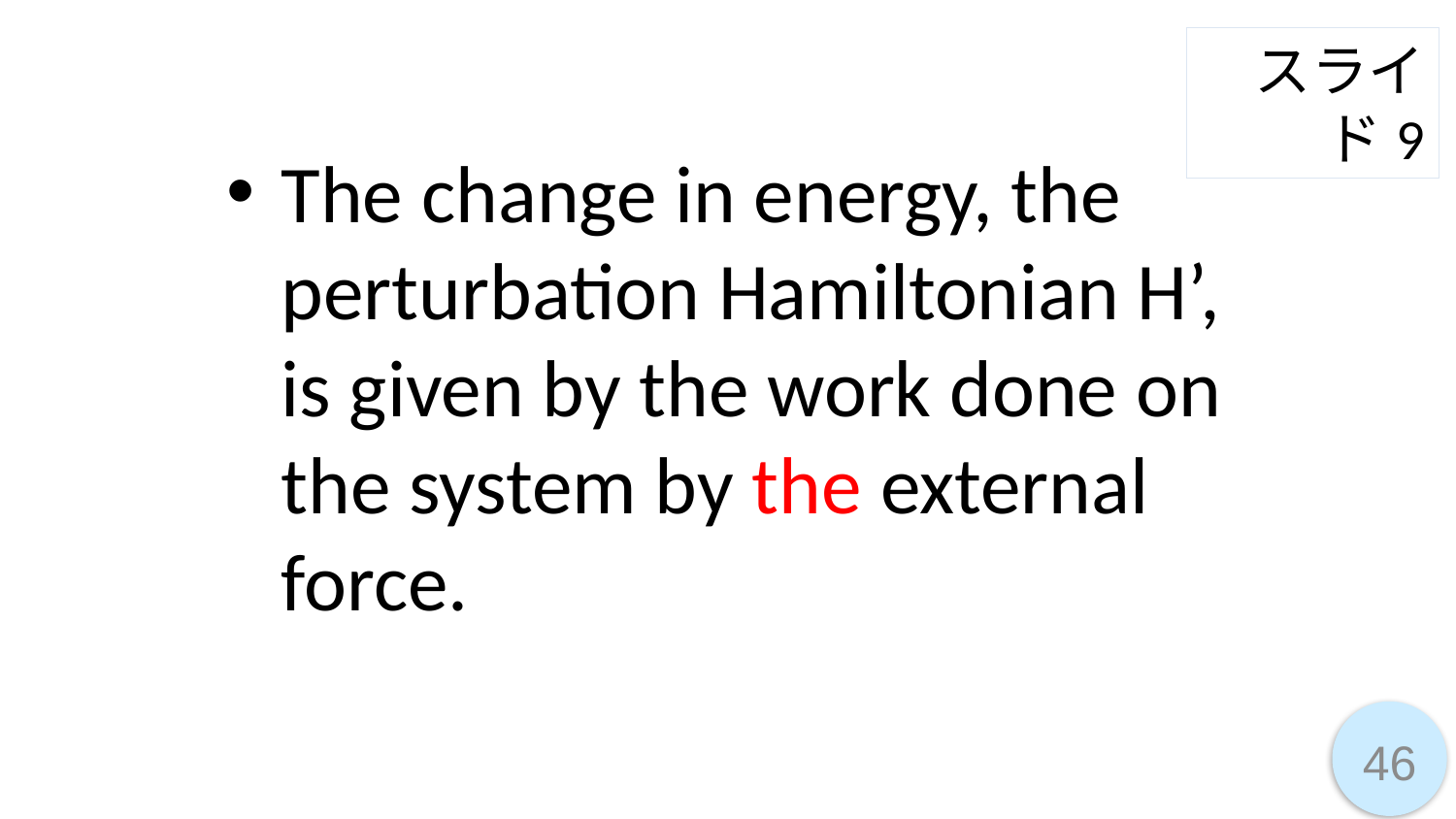

スライド9
The change in energy, the perturbation Hamiltonian H’, is given by the work done on the system by the external force.
46